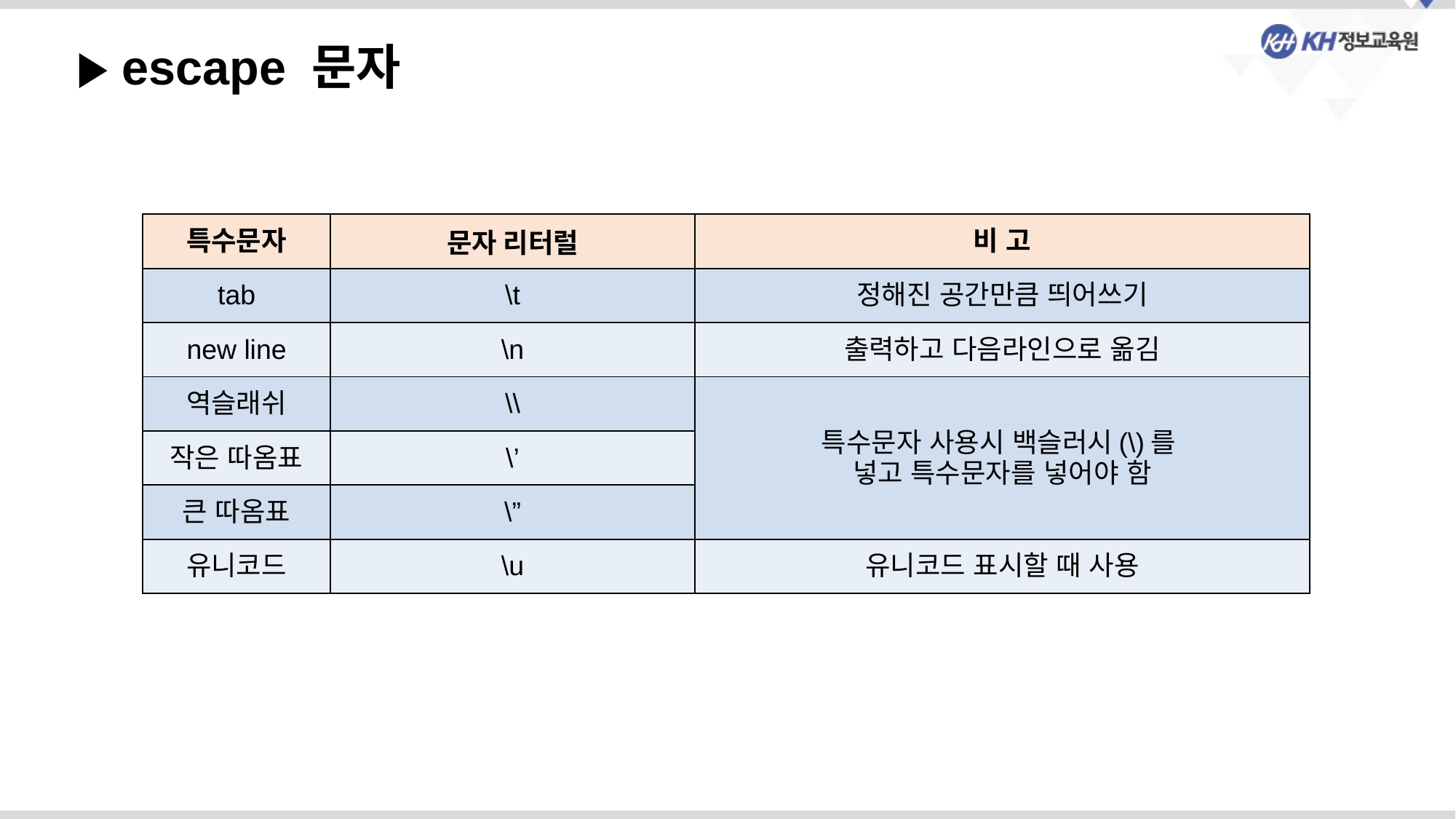

▶ escape 문자
| 특수문자 | 문자 리터럴 | 비 고 |
| --- | --- | --- |
| tab | \t | 정해진 공간만큼 띄어쓰기 |
| new line | \n | 출력하고 다음라인으로 옮김 |
| 역슬래쉬 | \\ | 특수문자 사용시 백슬러시(\)를 넣고 특수문자를 넣어야 함 |
| 작은 따옴표 | \’ |  |
| 큰 따옴표 | \” |  |
| 유니코드 | \u | 유니코드 표시할 때 사용 |